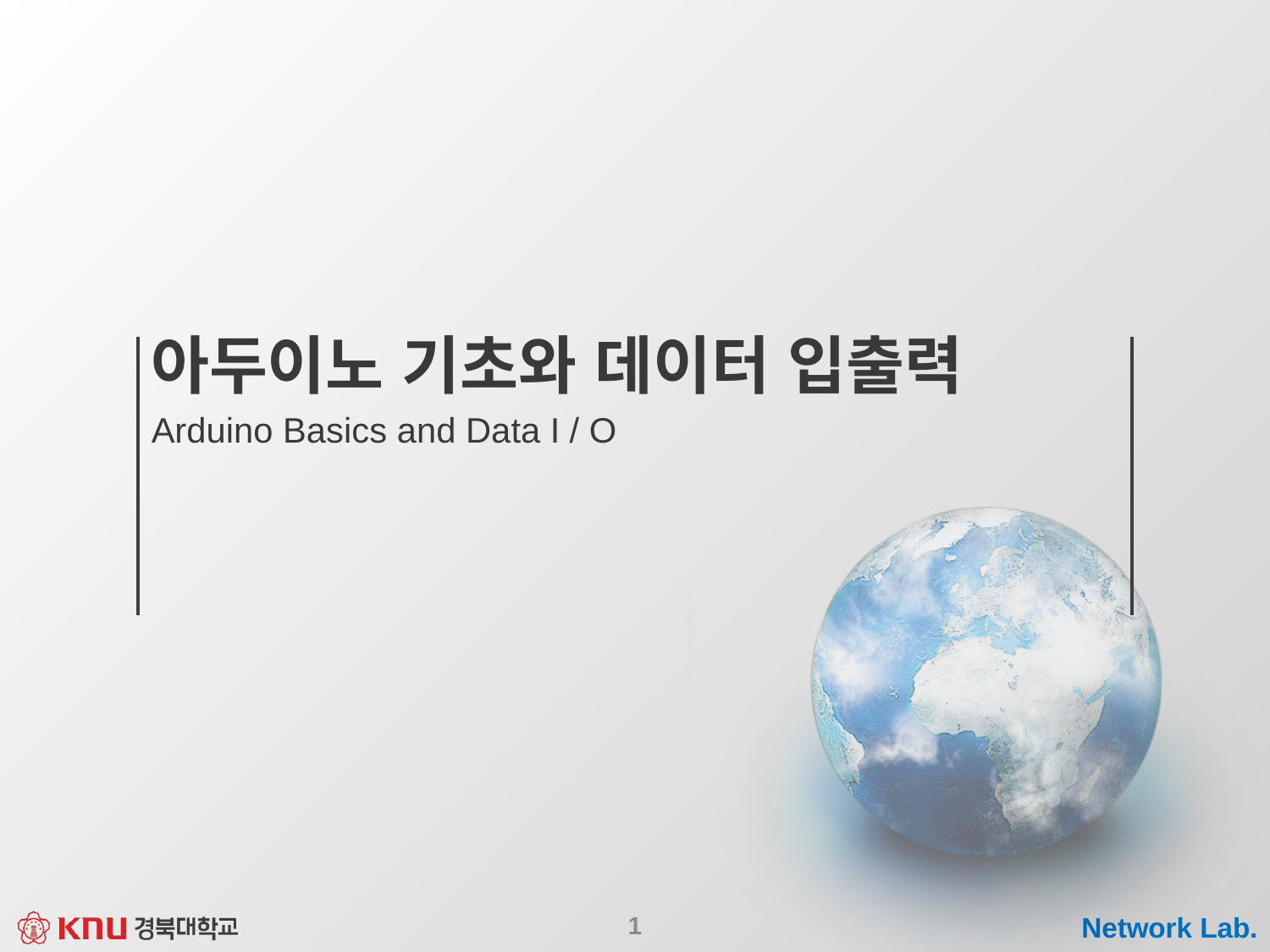

# 아두이노 기초와 데이터 입출력
Arduino Basics and Data I / O

1